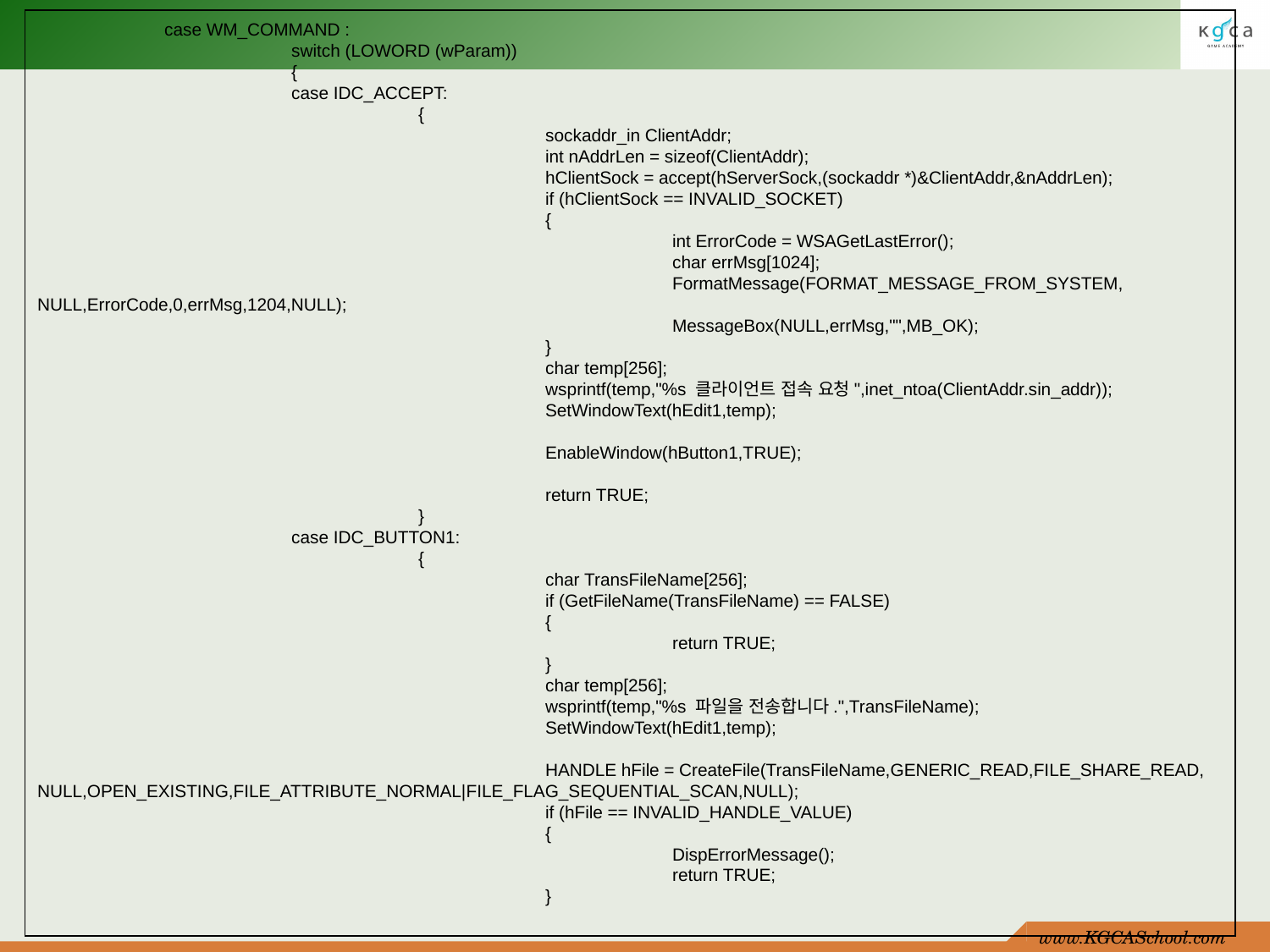

case WM_COMMAND :
		switch (LOWORD (wParam))
		{
		case IDC_ACCEPT:
			{
				sockaddr_in ClientAddr;
				int nAddrLen = sizeof(ClientAddr);
				hClientSock = accept(hServerSock,(sockaddr *)&ClientAddr,&nAddrLen);
				if (hClientSock == INVALID_SOCKET)
				{
					int ErrorCode = WSAGetLastError();
					char errMsg[1024];
					FormatMessage(FORMAT_MESSAGE_FROM_SYSTEM,
NULL,ErrorCode,0,errMsg,1204,NULL);
					MessageBox(NULL,errMsg,"",MB_OK);
				}
				char temp[256];
				wsprintf(temp,"%s 클라이언트 접속 요청",inet_ntoa(ClientAddr.sin_addr));
				SetWindowText(hEdit1,temp);

				EnableWindow(hButton1,TRUE);

				return TRUE;
			}
		case IDC_BUTTON1:
			{
				char TransFileName[256];
				if (GetFileName(TransFileName) == FALSE)
				{
					return TRUE;
				}
				char temp[256];
				wsprintf(temp,"%s 파일을 전송합니다.",TransFileName);
				SetWindowText(hEdit1,temp);

				HANDLE hFile = CreateFile(TransFileName,GENERIC_READ,FILE_SHARE_READ,
NULL,OPEN_EXISTING,FILE_ATTRIBUTE_NORMAL|FILE_FLAG_SEQUENTIAL_SCAN,NULL);
				if (hFile == INVALID_HANDLE_VALUE)
				{
					DispErrorMessage();
					return TRUE;
				}